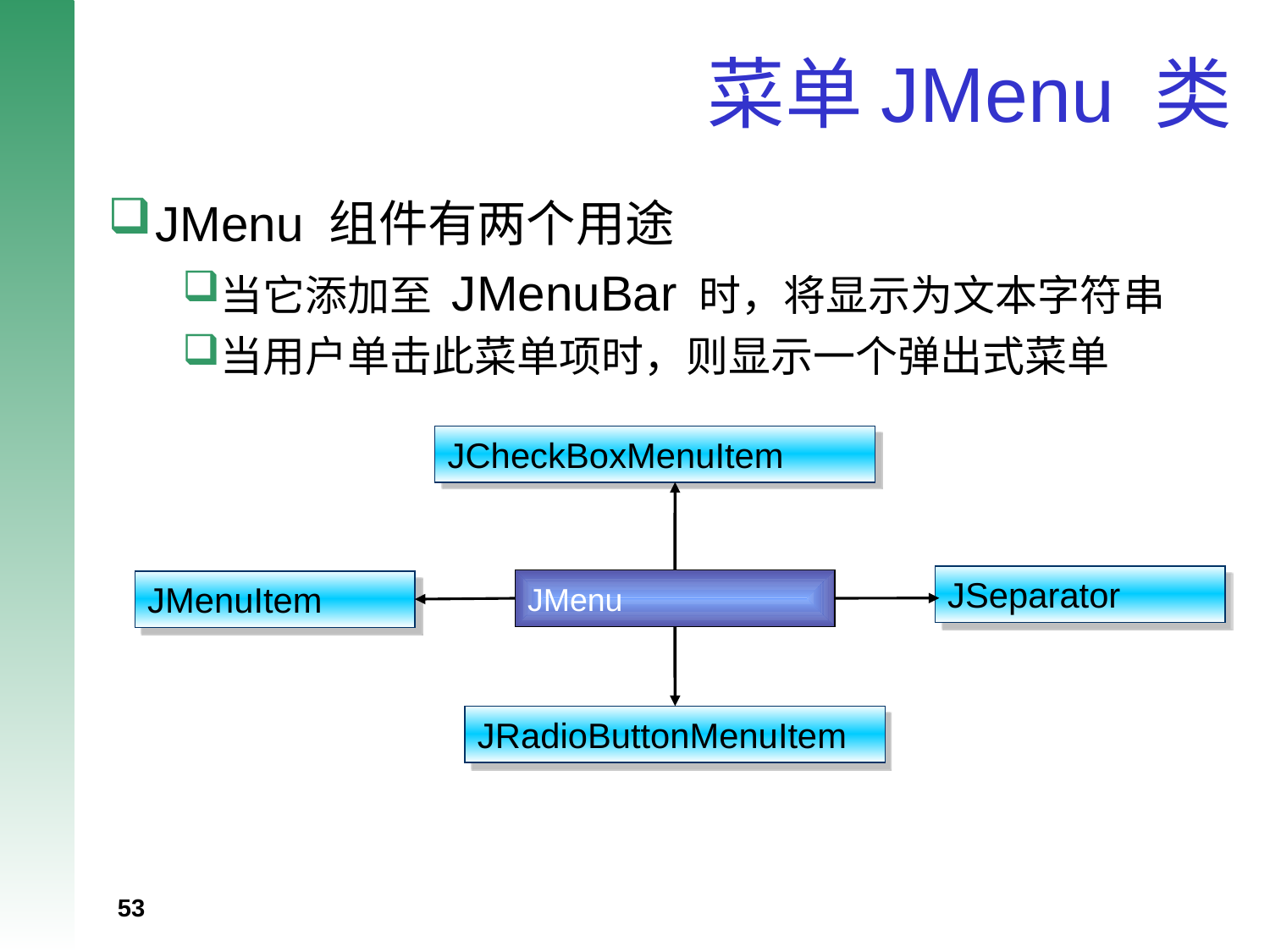

# 菜单JMenu 类
JMenu 组件有两个用途
当它添加至 JMenuBar 时，将显示为文本字符串
当用户单击此菜单项时，则显示一个弹出式菜单
JCheckBoxMenuItem
JSeparator
JMenu
JMenuItem
JRadioButtonMenuItem
53